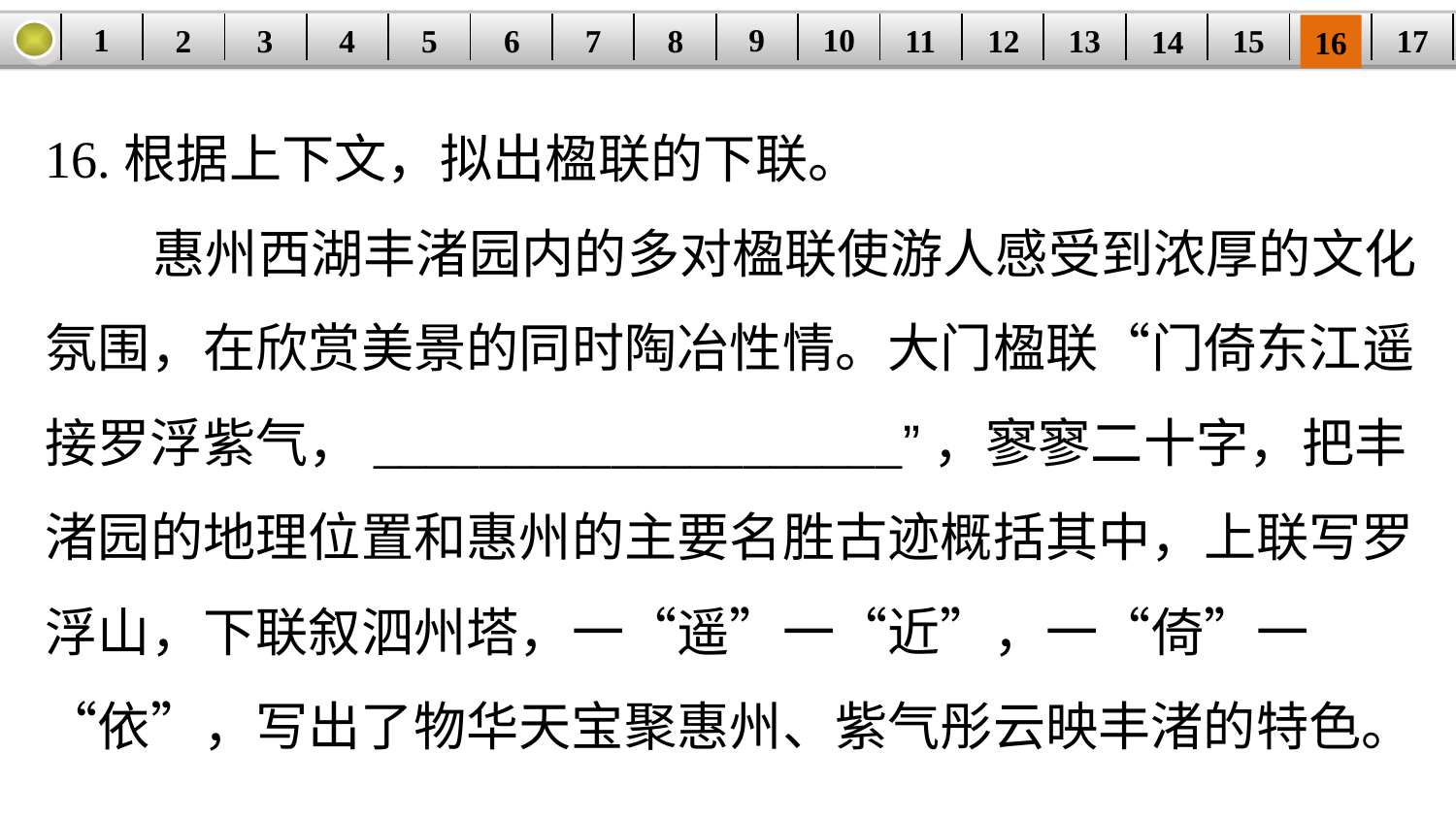

9
10
1
3
4
5
6
8
11
2
17
12
15
|  |  |  |  |  |  |  |  |  |  |  |  |  |  |  |  |  |
| --- | --- | --- | --- | --- | --- | --- | --- | --- | --- | --- | --- | --- | --- | --- | --- | --- |
7
13
14
16

16.根据上下文，拟出楹联的下联。
        惠州西湖丰渚园内的多对楹联使游人感受到浓厚的文化氛围，在欣赏美景的同时陶冶性情。大门楹联“门倚东江遥接罗浮紫气，____________________”，寥寥二十字，把丰渚园的地理位置和惠州的主要名胜古迹概括其中，上联写罗浮山，下联叙泗州塔，一“遥”一“近”，一“倚”一“依”，写出了物华天宝聚惠州、紫气彤云映丰渚的特色。